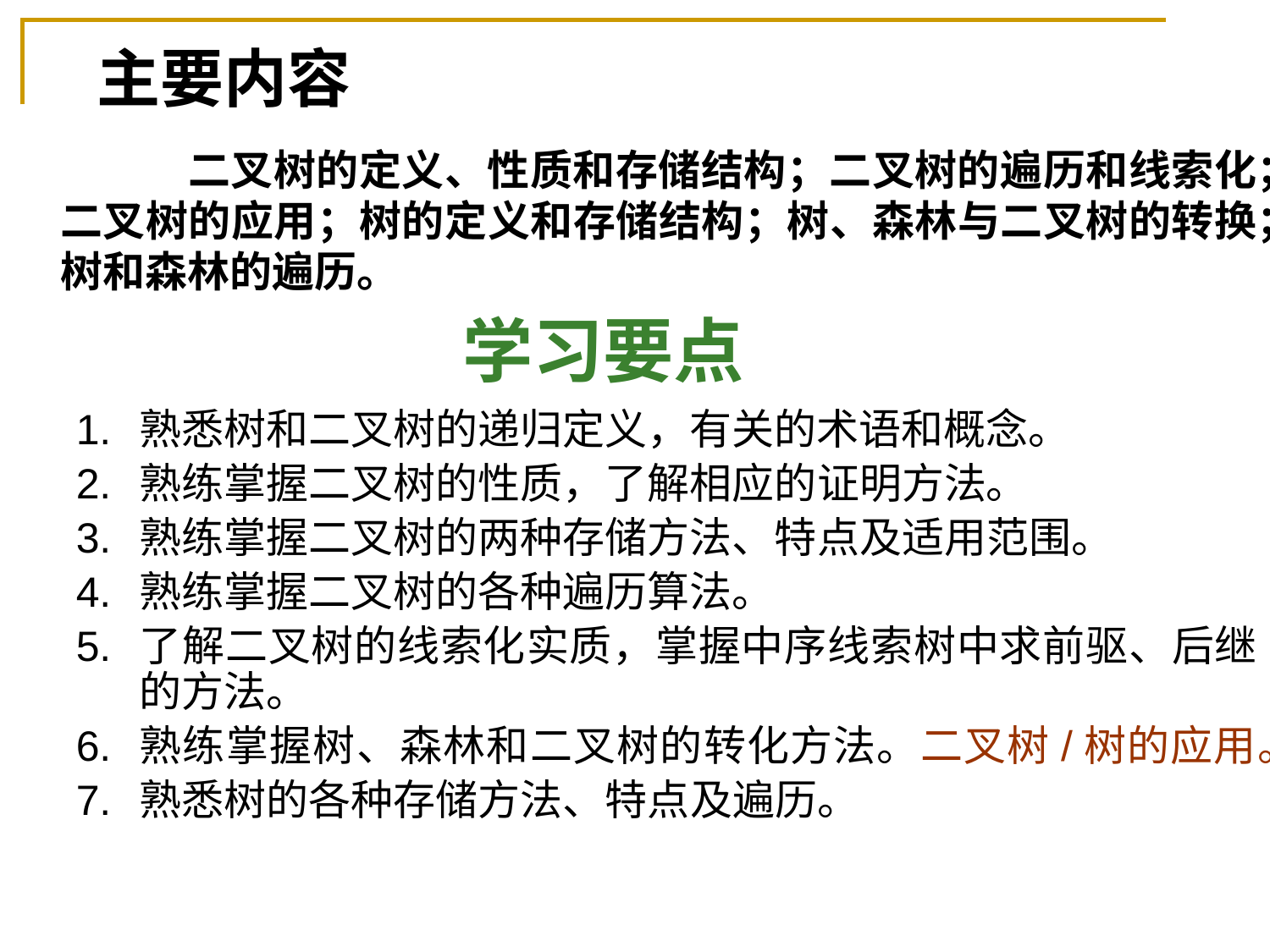

# 主要内容
		二叉树的定义、性质和存储结构；二叉树的遍历和线索化；二叉树的应用；树的定义和存储结构；树、森林与二叉树的转换；树和森林的遍历。
学习要点
熟悉树和二叉树的递归定义，有关的术语和概念。
熟练掌握二叉树的性质，了解相应的证明方法。
熟练掌握二叉树的两种存储方法、特点及适用范围。
熟练掌握二叉树的各种遍历算法。
了解二叉树的线索化实质，掌握中序线索树中求前驱、后继的方法。
熟练掌握树、森林和二叉树的转化方法。二叉树/树的应用。
熟悉树的各种存储方法、特点及遍历。